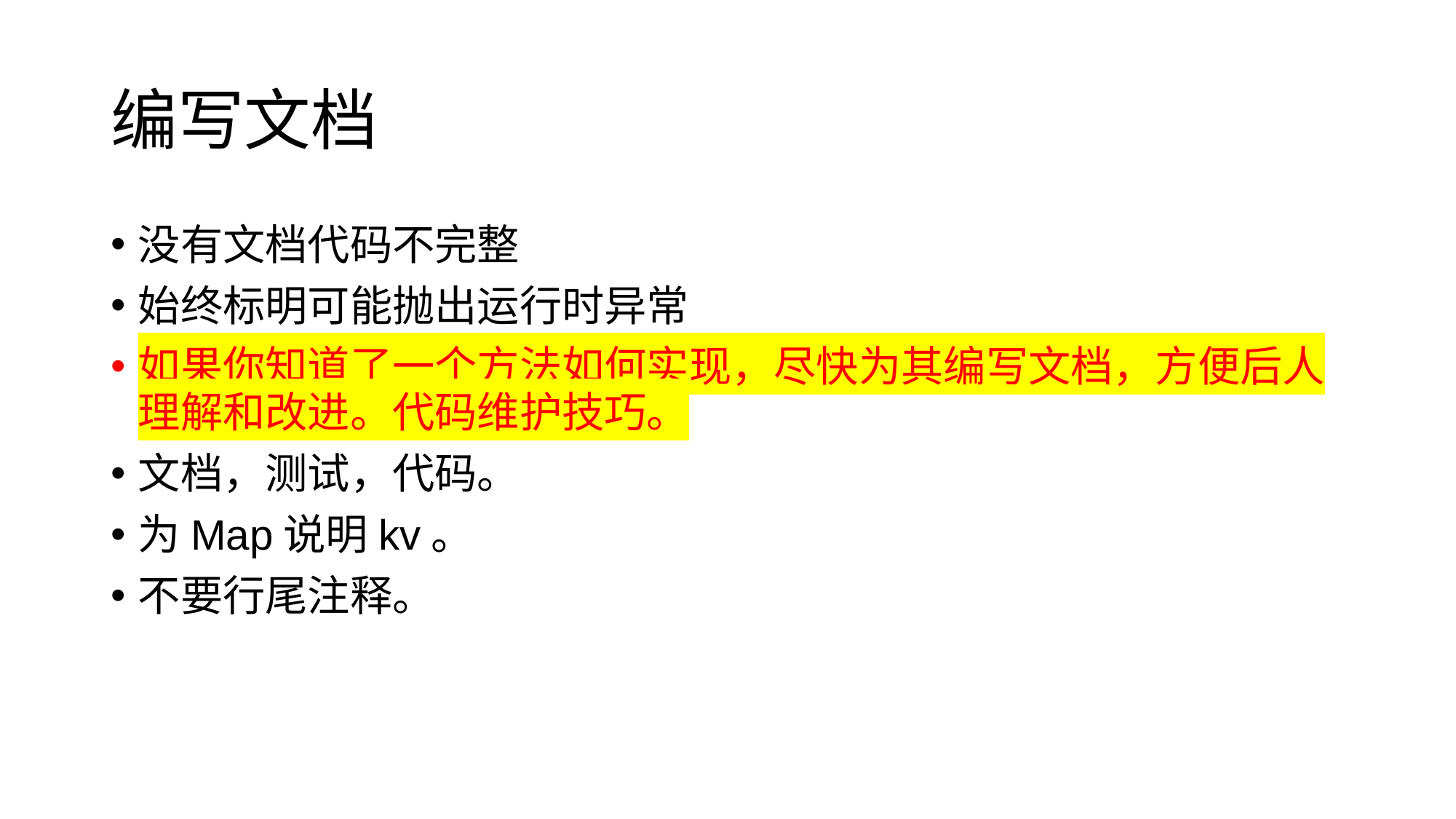

# 编写文档
没有文档代码不完整
始终标明可能抛出运行时异常
如果你知道了一个方法如何实现，尽快为其编写文档，方便后人理解和改进。代码维护技巧。
文档，测试，代码。
为Map说明kv。
不要行尾注释。